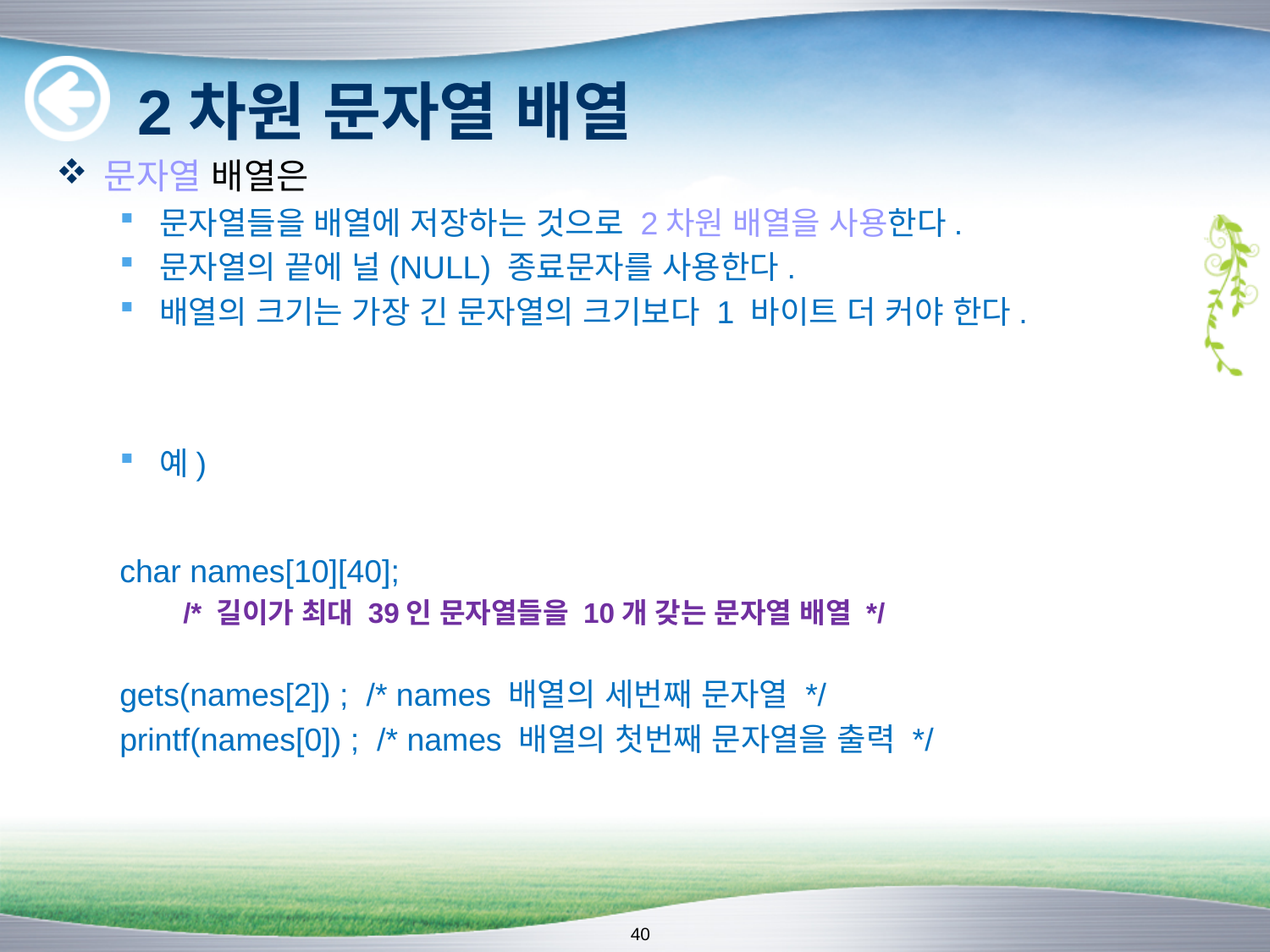

# 2차원 문자열 배열
문자열 배열은
문자열들을 배열에 저장하는 것으로 2차원 배열을 사용한다.
문자열의 끝에 널(NULL) 종료문자를 사용한다.
배열의 크기는 가장 긴 문자열의 크기보다 1 바이트 더 커야 한다.

예)

char names[10][40];
/* 길이가 최대 39인 문자열들을 10개 갖는 문자열 배열 */

gets(names[2]) ;  /* names 배열의 세번째 문자열 */
printf(names[0]) ;  /* names 배열의 첫번째 문자열을 출력 */
40